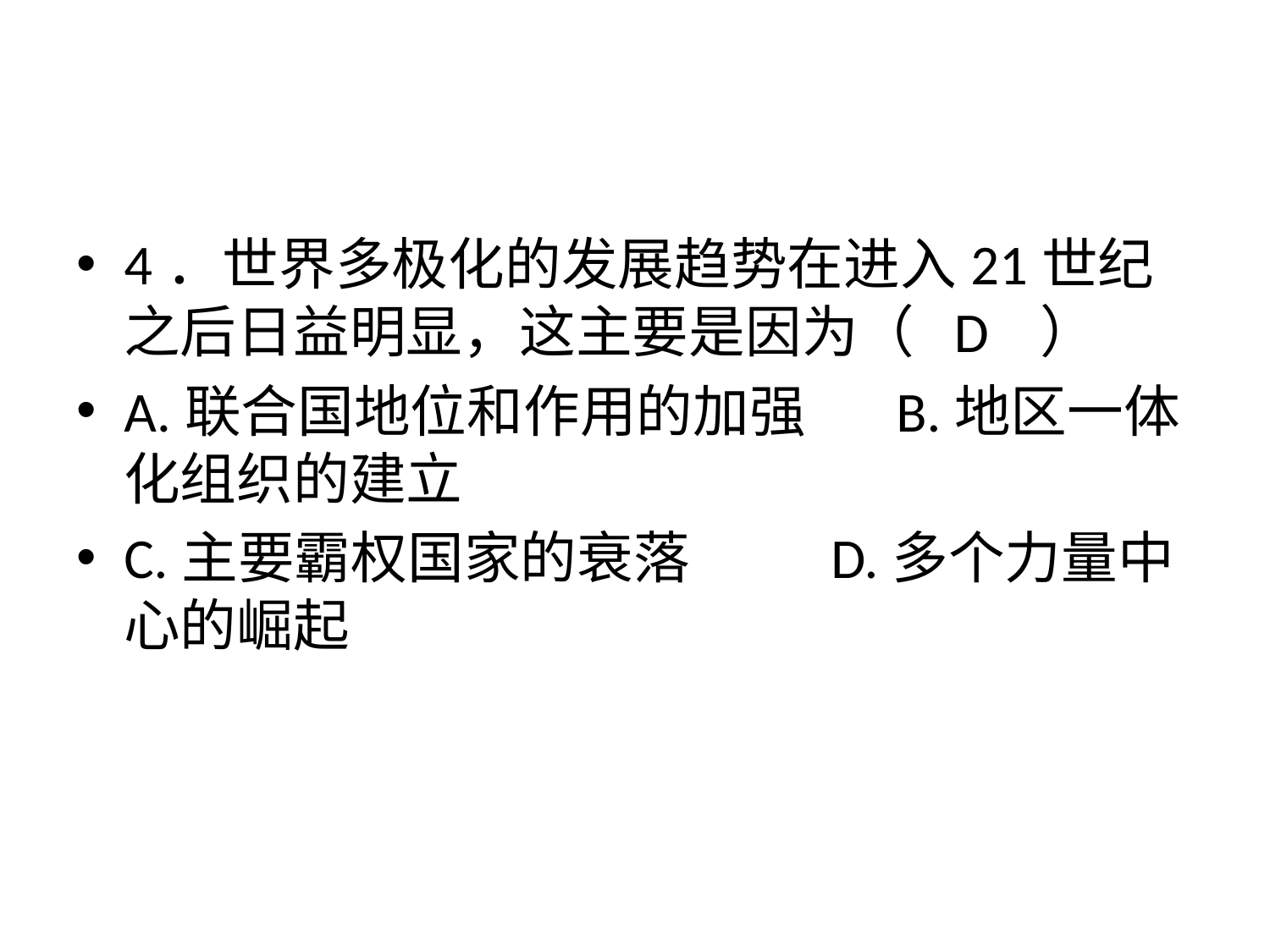

#
4．世界多极化的发展趋势在进入21世纪之后日益明显，这主要是因为（  D   ）
A.联合国地位和作用的加强      B.地区一体化组织的建立
C.主要霸权国家的衰落          D.多个力量中心的崛起